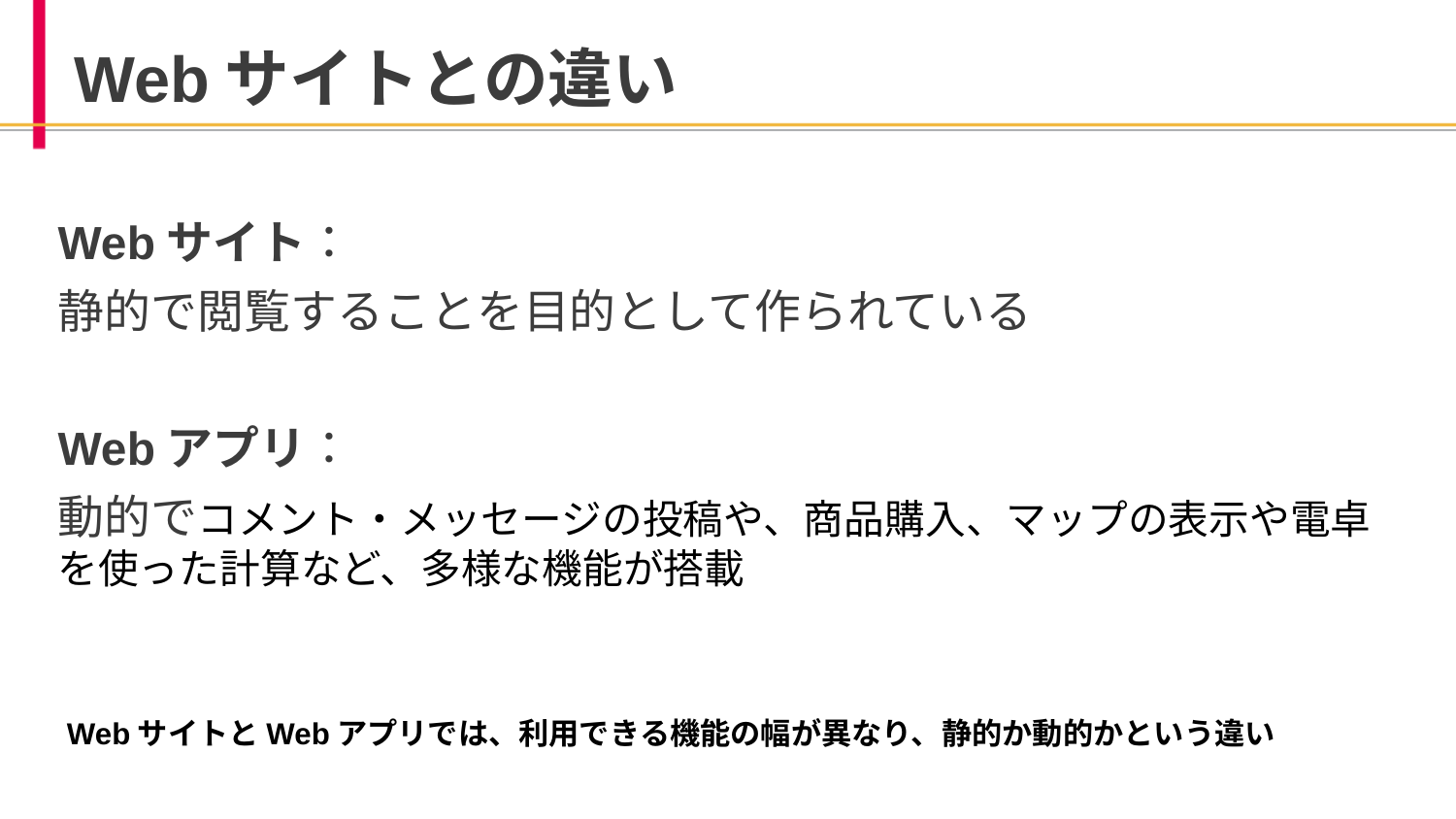

# Webサイトとの違い

Webサイト：
静的で閲覧することを目的として作られている

Webアプリ：
動的でコメント・メッセージの投稿や、商品購入、マップの表示や電卓を使った計算など、多様な機能が搭載

WebサイトとWebアプリでは、利用できる機能の幅が異なり、静的か動的かという違い